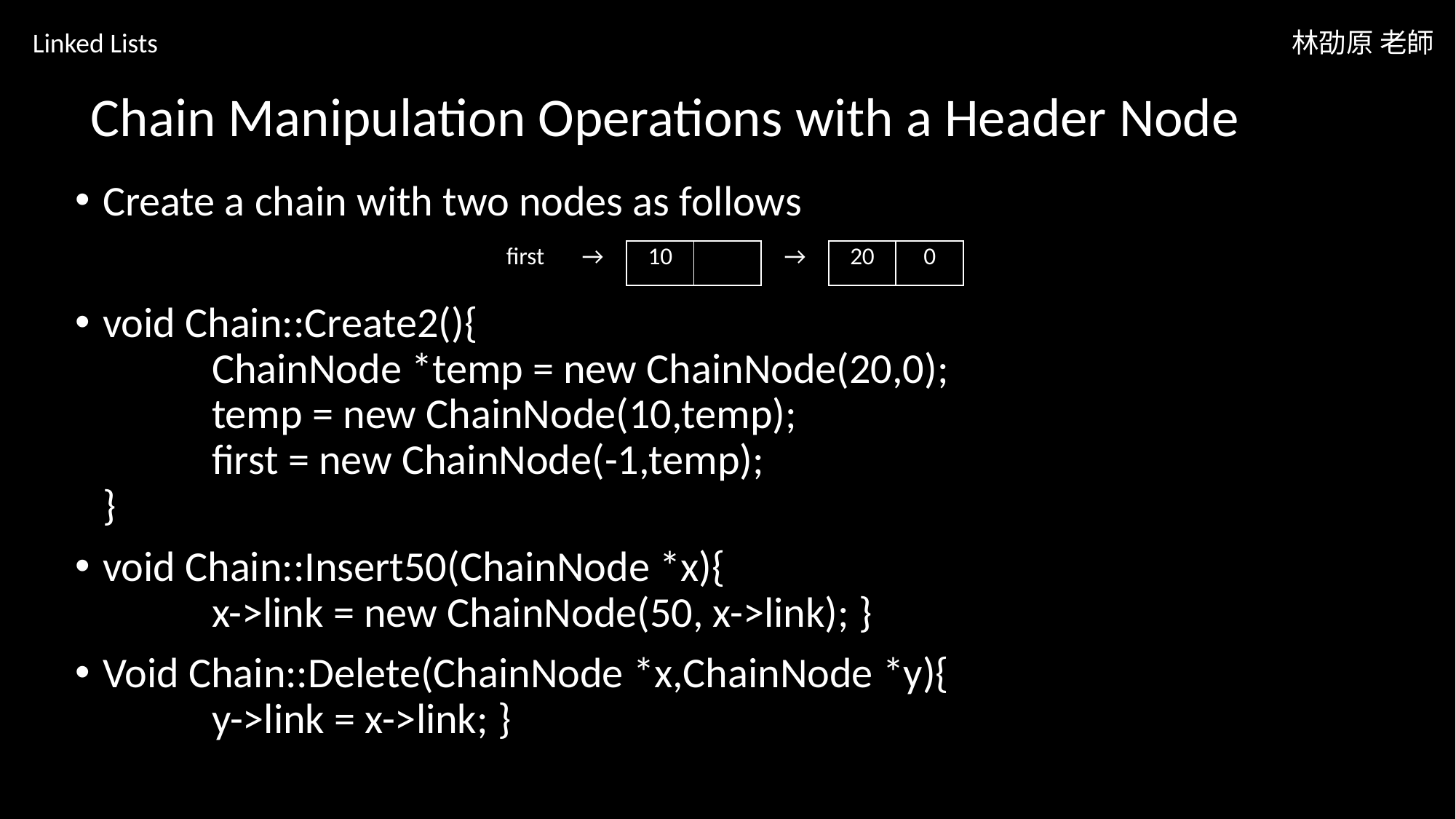

Linked Lists
林劭原 老師
Chain Manipulation Operations with a Header Node
Create a chain with two nodes as follows

void Chain::Create2(){
	ChainNode *temp = new ChainNode(20,0);
	temp = new ChainNode(10,temp);
	first = new ChainNode(-1,temp);
}
void Chain::Insert50(ChainNode *x){
	x->link = new ChainNode(50, x->link); }
Void Chain::Delete(ChainNode *x,ChainNode *y){
	y->link = x->link; }
| first | → | 10 |  | → | 20 | 0 |
| --- | --- | --- | --- | --- | --- | --- |